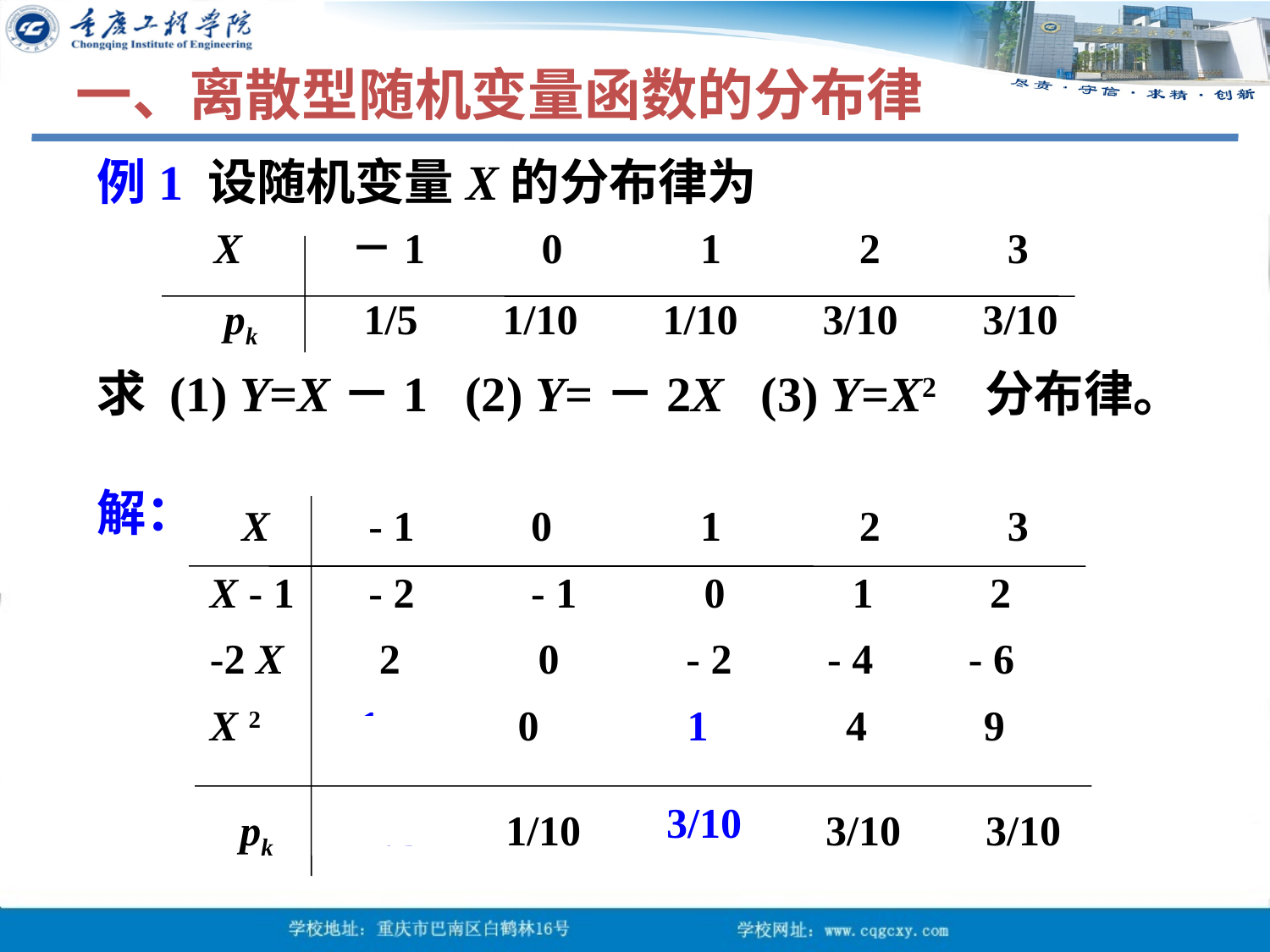

一、离散型随机变量函数的分布律

例1 设随机变量X的分布律为
           X	－1           0             1             2            3
	pk          1/5        1/10        1/10        3/10        3/10
求 (1) Y=X－1   (2) Y=－2X   (3) Y=X2   分布律。

解：

   X	   - 1           0              1             2            3

X - 1 	   - 2           - 1            0            1           2
-2 X 	    2             0            - 2         - 4         - 6
X 2                1             0              1             4           9

    pk	    1/5        1/10        1/10        3/10        3/10

 3/10